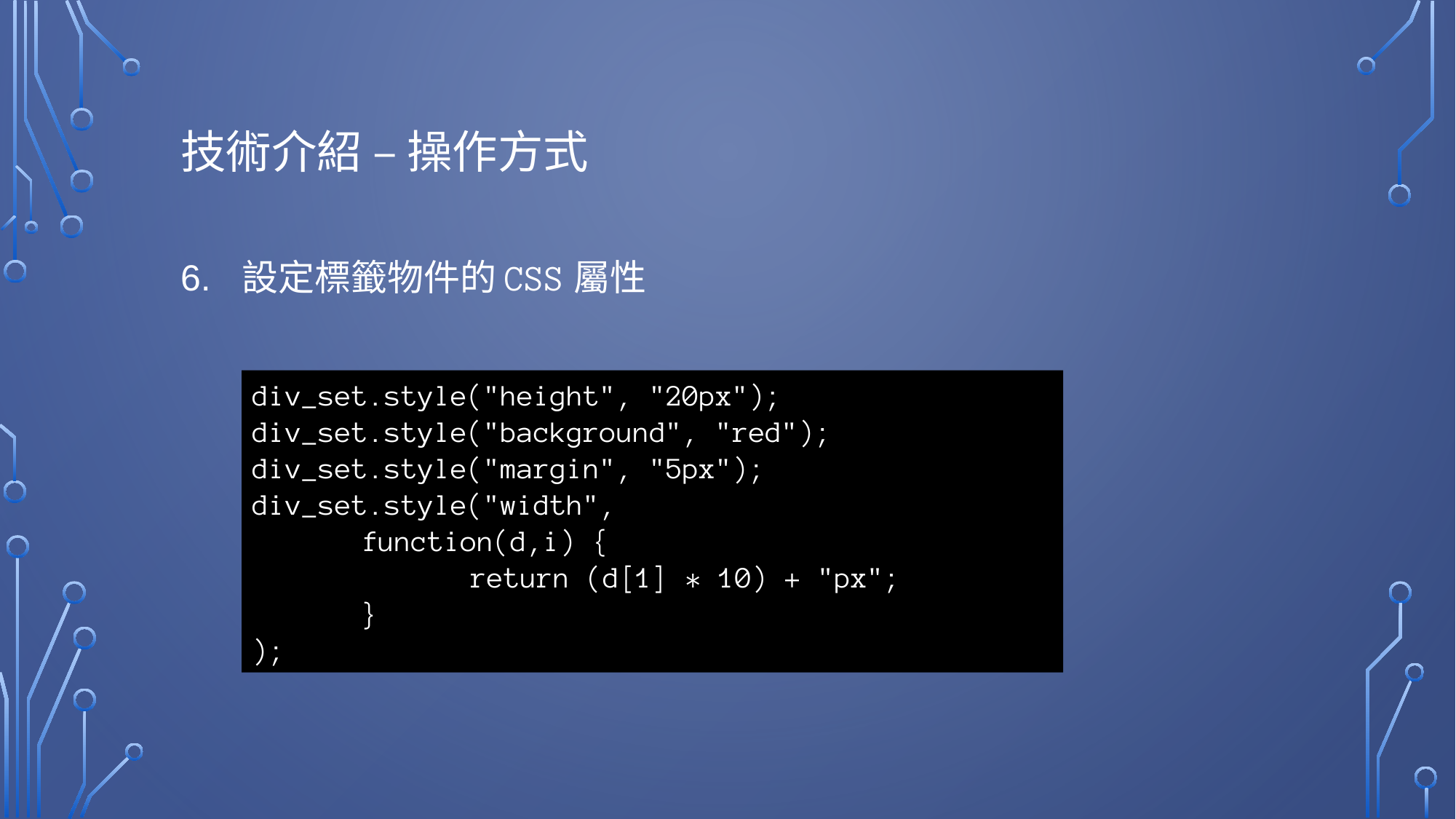

技術介紹 – 操作方式
設定標籤物件的CSS屬性

div_set.style("height", "20px");
div_set.style("background", "red");
div_set.style("margin", "5px");
div_set.style("width",
	function(d,i) {
		return (d[1] * 10) + "px";
	}
);